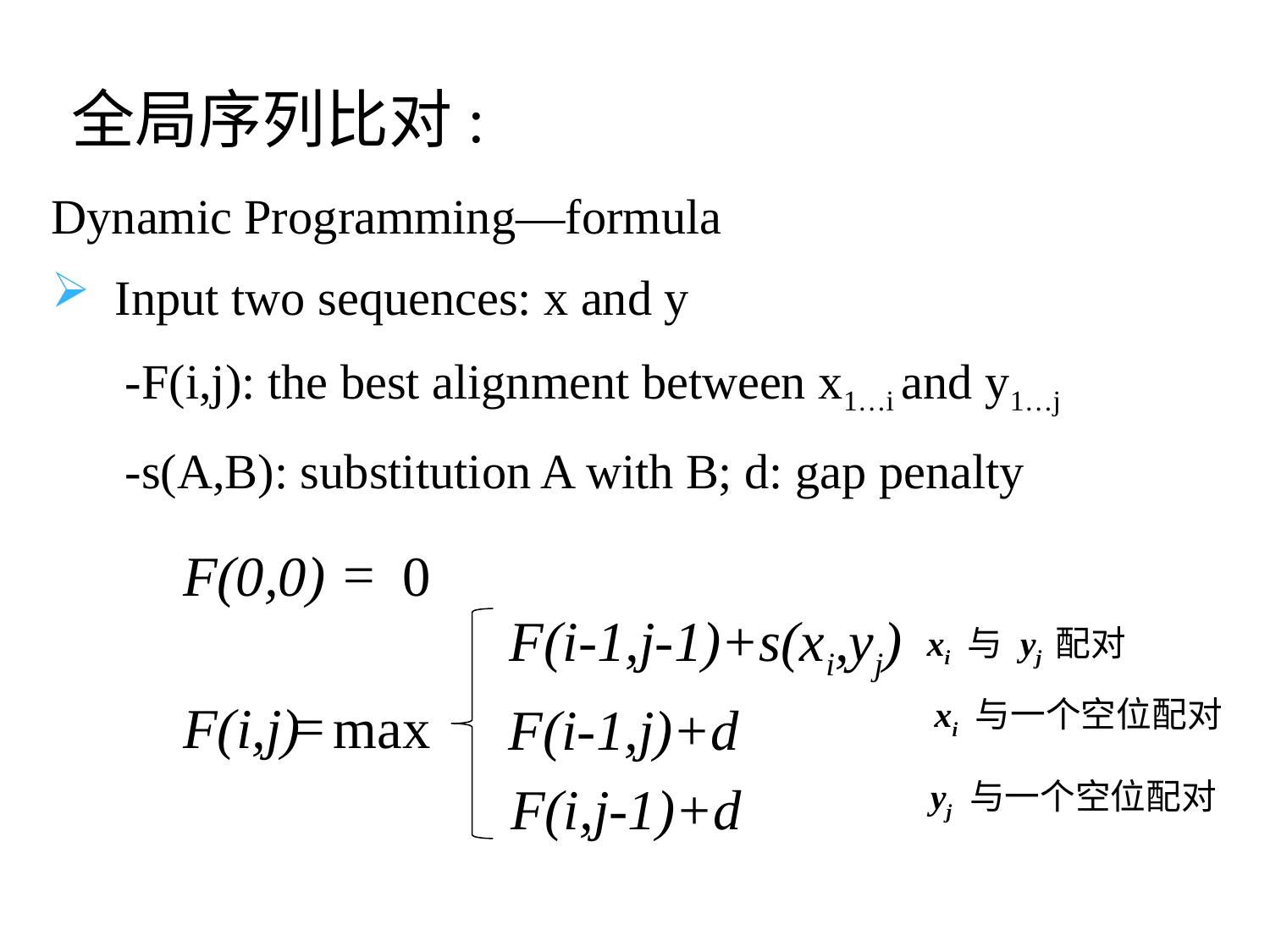

# 全局序列比对:
Dynamic Programming—formula
Input two sequences: x and y
      -F(i,j): the best alignment between x1…i and y1…j
      -s(A,B): substitution A with B; d: gap penalty
=
F(0,0)
0
F(i-1,j-1)+s(xi,yj)
F(i-1,j)+d
F(i,j-1)+d

=
F(i,j)
max
xi 与 yj 配对
xi 与一个空位配对
yj 与一个空位配对
32